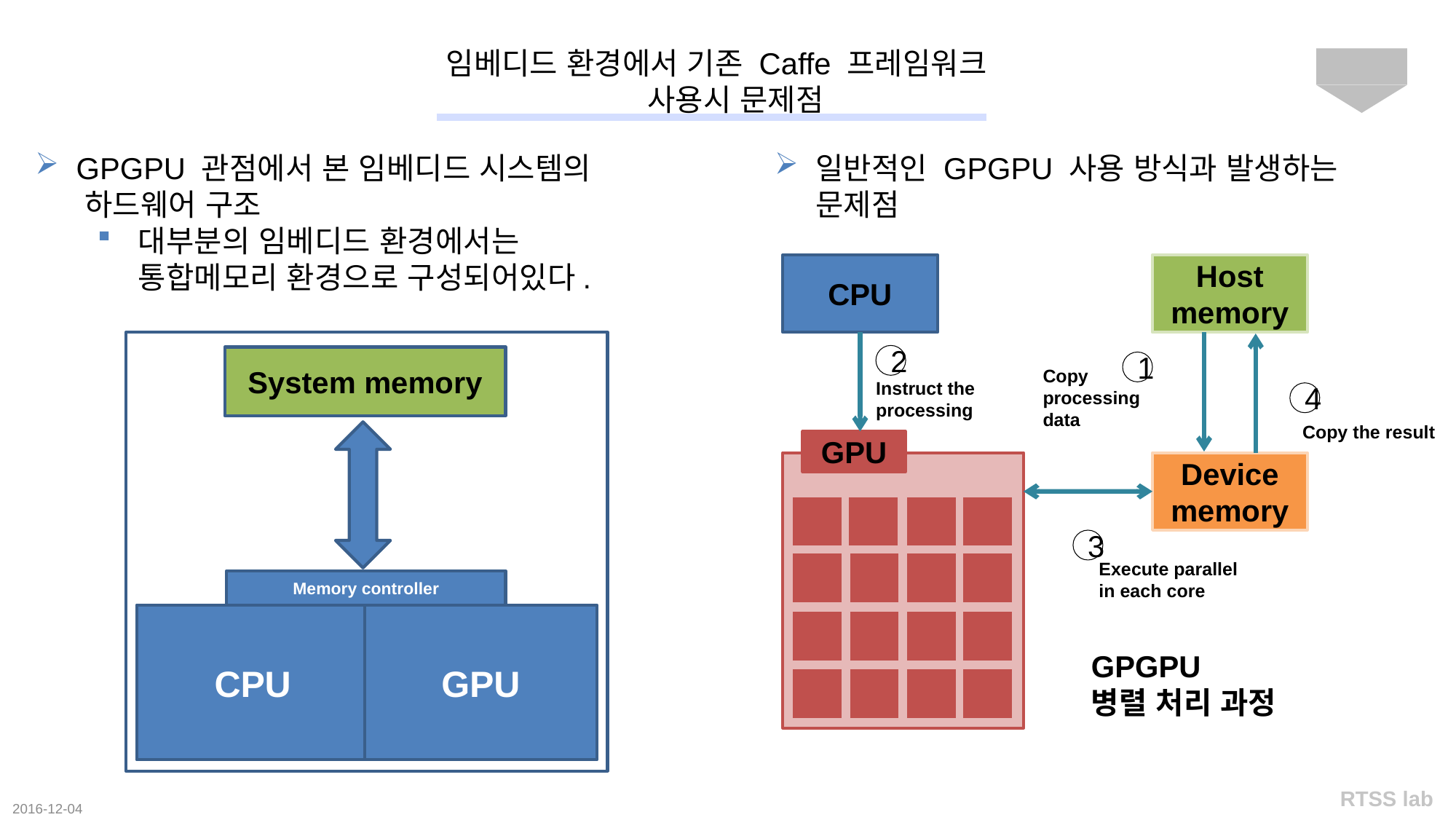

# 임베디드 환경에서 기존 Caffe 프레임워크 사용시 문제점
9
GPGPU 관점에서 본 임베디드 시스템의
 하드웨어 구조
대부분의 임베디드 환경에서는 통합메모리 환경으로 구성되어있다.
일반적인 GPGPU 사용 방식과 발생하는 문제점
CPU
Host
memory
2
1
Copy processing data
Instruct the processing
4
Copy the result
GPU

Device
memory
3
Execute parallel in each core

System memory

Memory controller
CPU
GPU
GPGPU
병렬 처리 과정
RTSS lab
2016-12-04